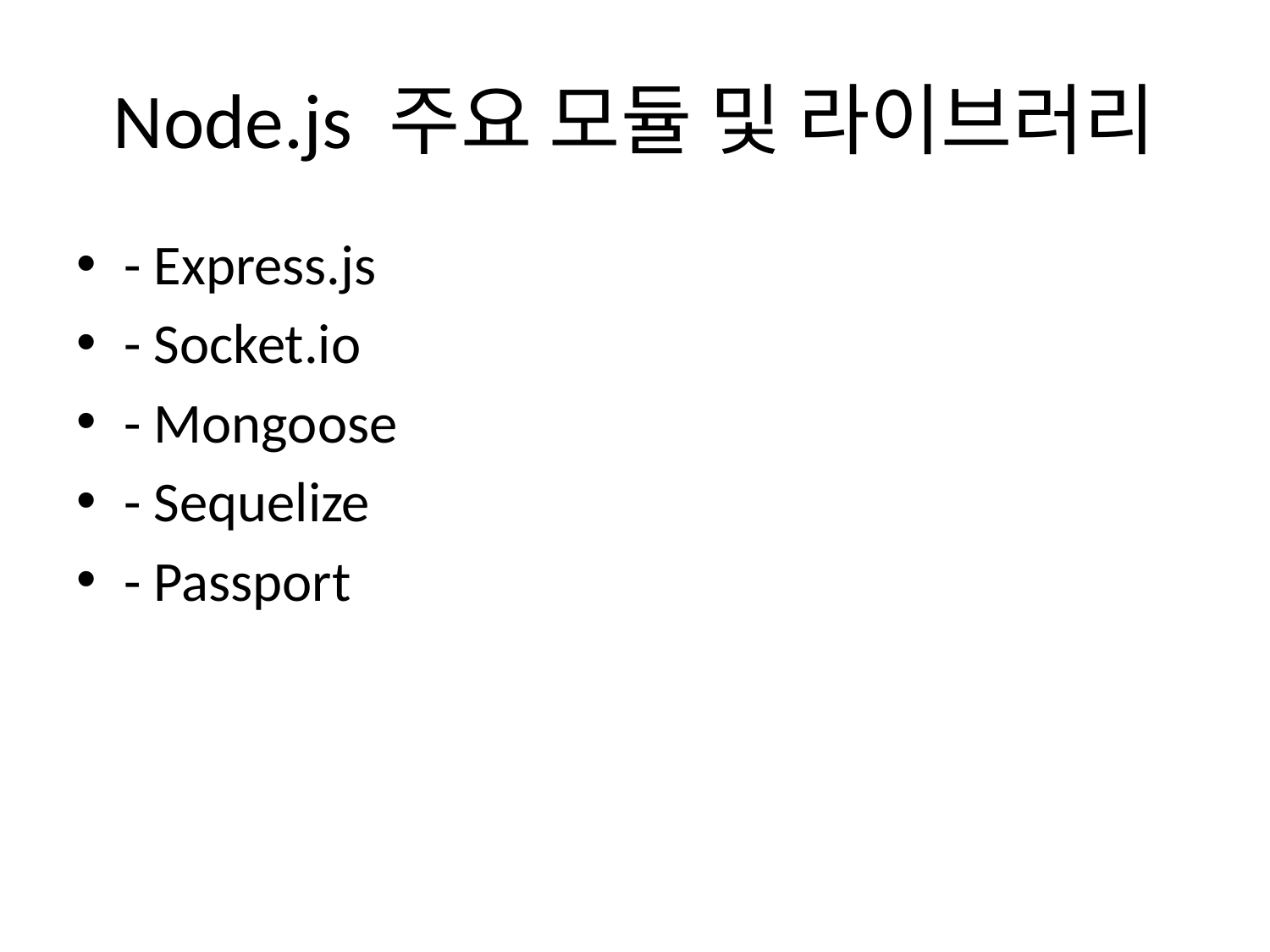

# Node.js 주요 모듈 및 라이브러리
- Express.js
- Socket.io
- Mongoose
- Sequelize
- Passport